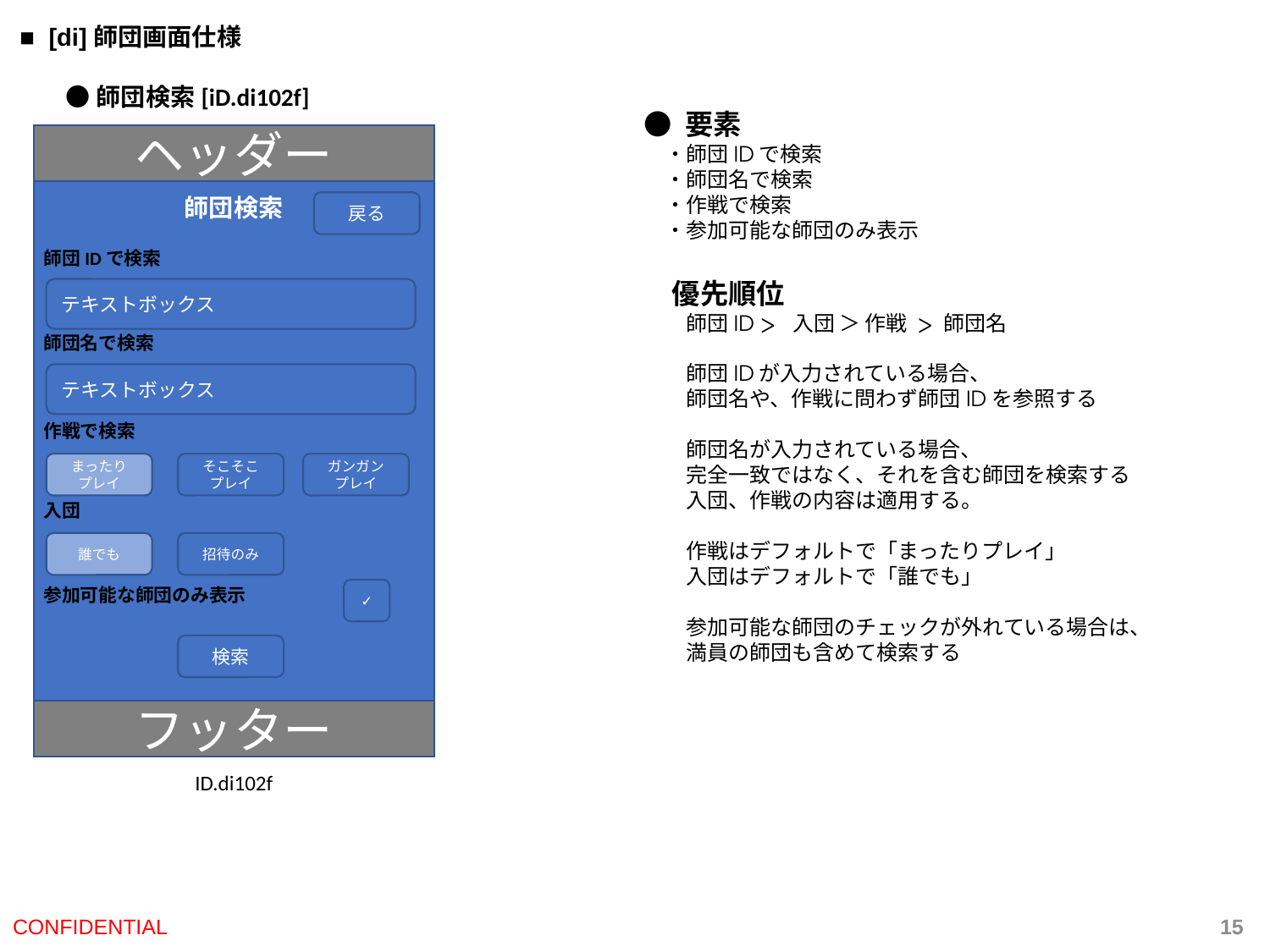

■  [di]師団画面仕様
●師団検索[iD.di102f]
● 要素
　・師団IDで検索
　・師団名で検索
　・作戦で検索
　・参加可能な師団のみ表示

　優先順位
　　師団ID >  入団 ＞ 作戦 > 師団名

　　師団IDが入力されている場合、
　　師団名や、作戦に問わず師団IDを参照する

　　師団名が入力されている場合、
　　完全一致ではなく、それを含む師団を検索する
　　入団、作戦の内容は適用する。

　　作戦はデフォルトで「まったりプレイ」
　　入団はデフォルトで「誰でも」

　　参加可能な師団のチェックが外れている場合は、
　　満員の師団も含めて検索する

ヘッダー
師団検索
戻る
師団IDで検索
テキストボックス
師団名で検索
テキストボックス
作戦で検索
まったり
プレイ
そこそこ
プレイ
ガンガン
プレイ
入団
誰でも
招待のみ
参加可能な師団のみ表示
✓
検索
フッター
ID.di102f
CONFIDENTIAL
15